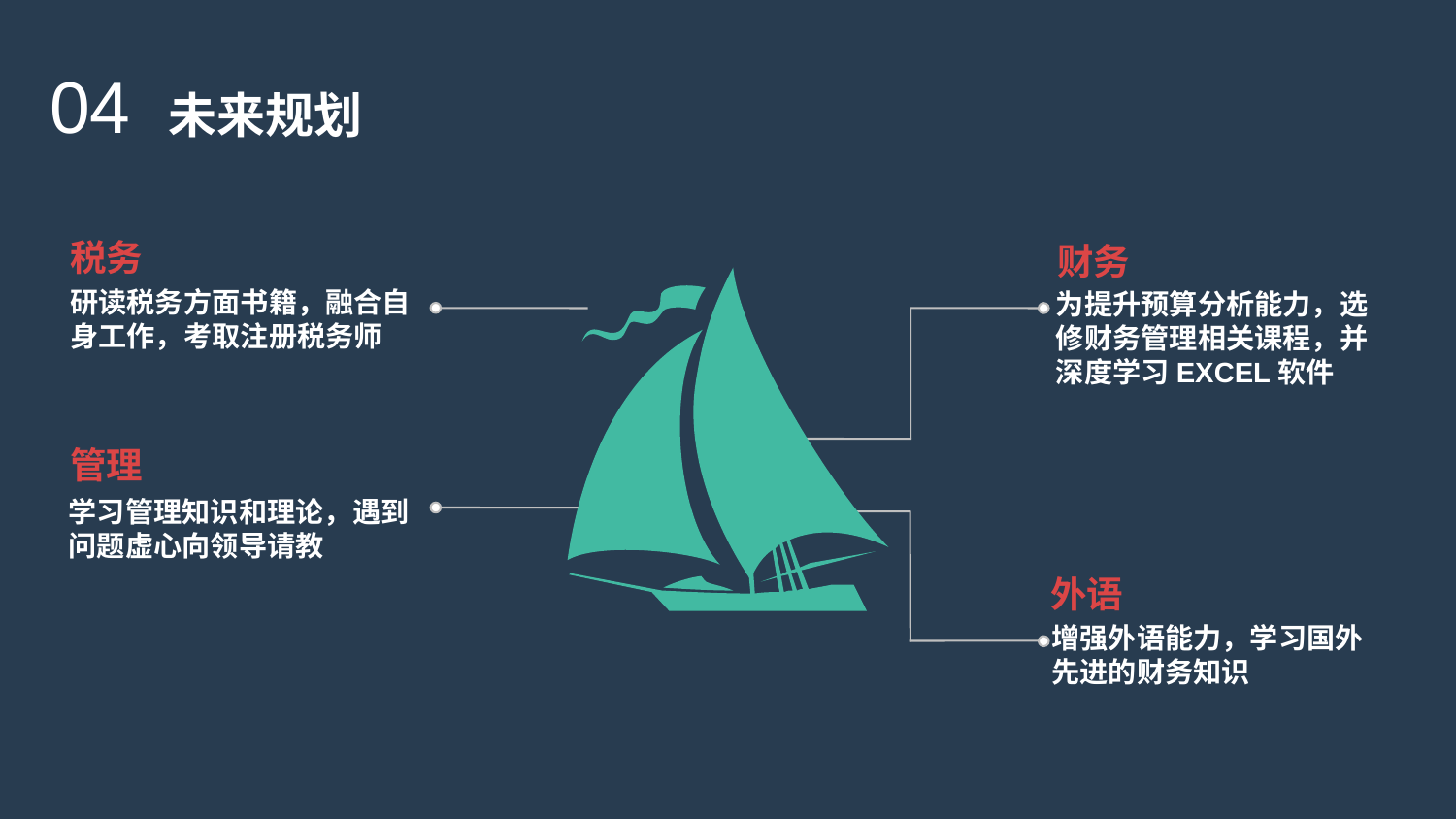

04 未来规划
财务
为提升预算分析能力，选修财务管理相关课程，并深度学习EXCEL软件

税务
研读税务方面书籍，融合自身工作，考取注册税务师

管理
学习管理知识和理论，遇到问题虚心向领导请教

外语
增强外语能力，学习国外先进的财务知识